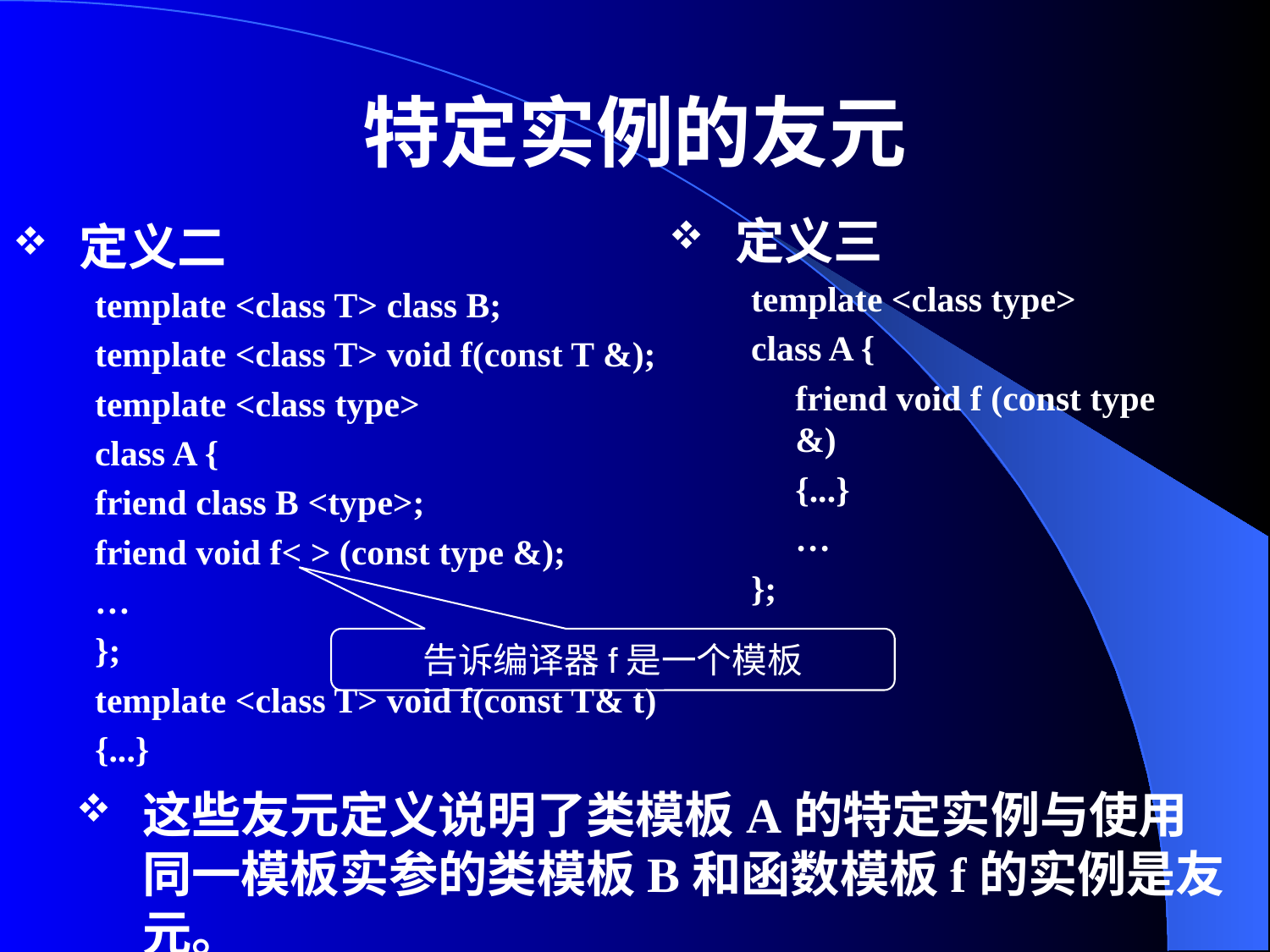

# 特定实例的友元
定义三
template <class type>
class A {
	friend void f (const type &)
	{...}
	…
};

定义二
template <class T> class B;
template <class T> void f(const T &);
template <class type>
class A {
friend class B <type>;
friend void f< > (const type &);
…
};
template <class T> void f(const T& t)
{...}
告诉编译器f是一个模板
这些友元定义说明了类模板A的特定实例与使用同一模板实参的类模板B和函数模板f的实例是友元。